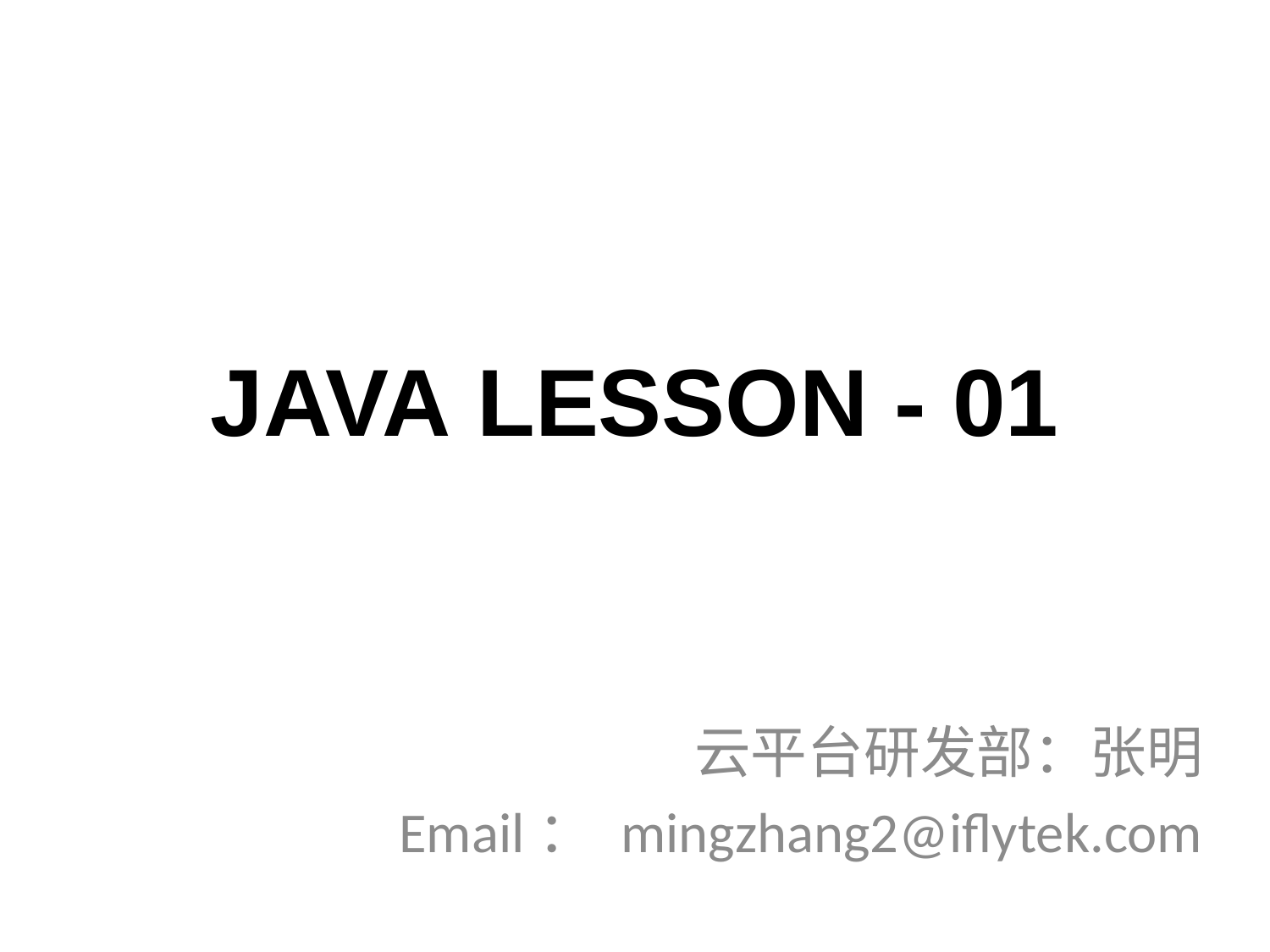

# JAVA LESSON - 01
云平台研发部：张明
Email： mingzhang2@iflytek.com